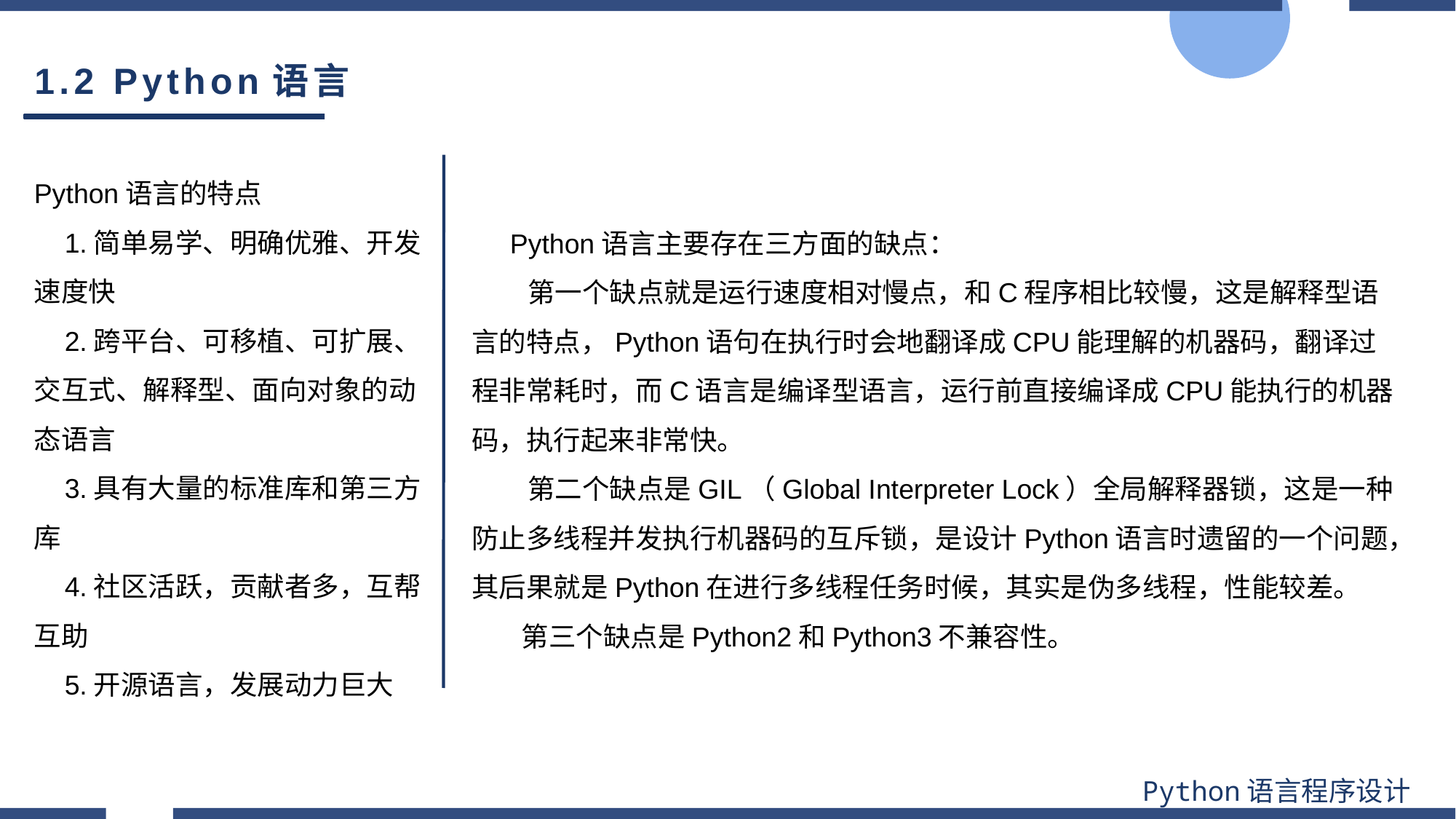

# 1.2 Python语言
Python语言的特点
    1.简单易学、明确优雅、开发速度快
    2.跨平台、可移植、可扩展、交互式、解释型、面向对象的动态语言
    3.具有大量的标准库和第三方库
    4.社区活跃，贡献者多，互帮互助
    5.开源语言，发展动力巨大
     Python语言主要存在三方面的缺点：
        第一个缺点就是运行速度相对慢点，和C程序相比较慢，这是解释型语言的特点，Python语句在执行时会地翻译成CPU能理解的机器码，翻译过程非常耗时，而C语言是编译型语言，运行前直接编译成CPU能执行的机器码，执行起来非常快。
        第二个缺点是GIL（Global Interpreter Lock）全局解释器锁，这是一种防止多线程并发执行机器码的互斥锁，是设计Python语言时遗留的一个问题，其后果就是Python在进行多线程任务时候，其实是伪多线程，性能较差。
       第三个缺点是Python2和Python3不兼容性。